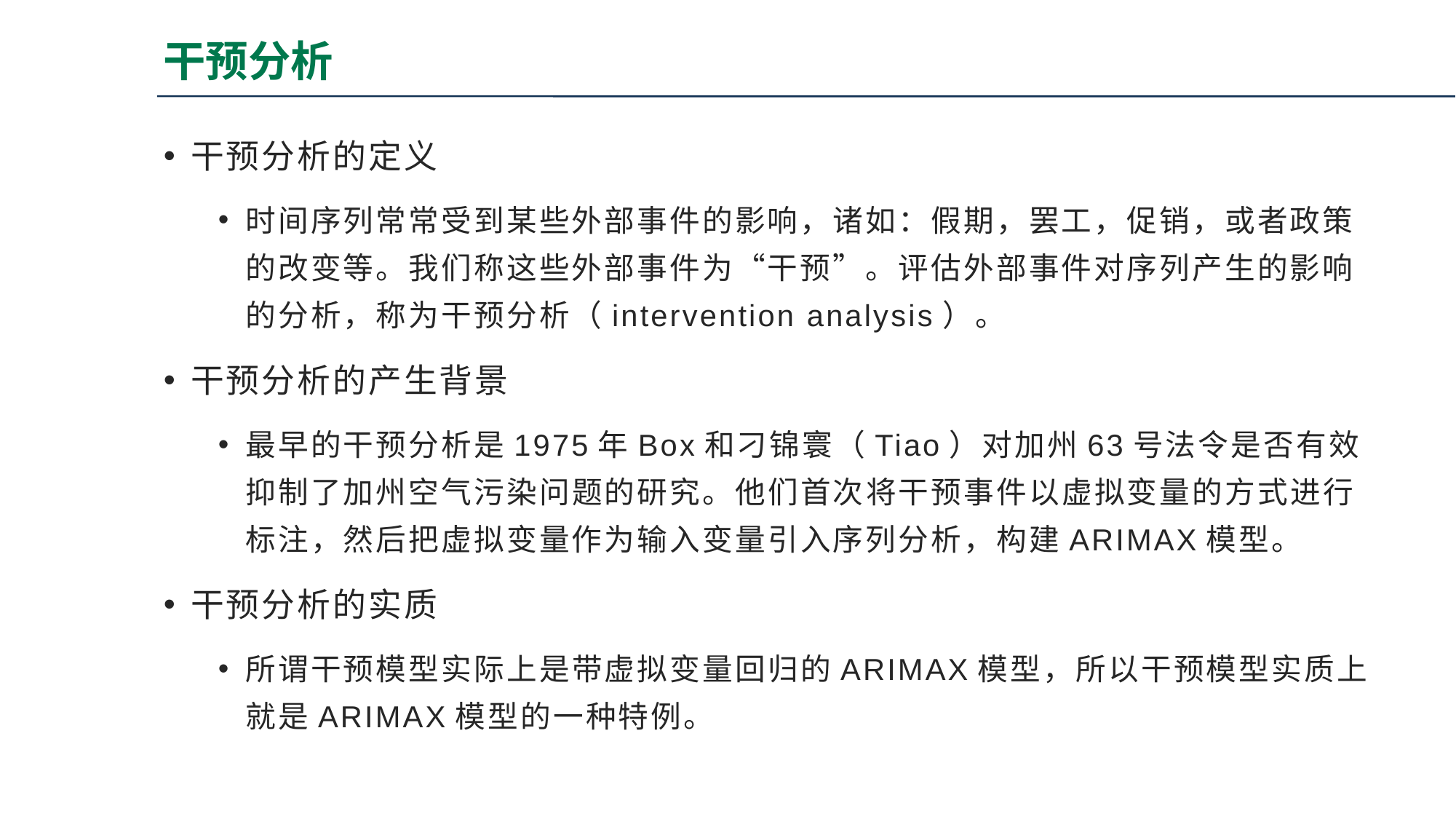

# 干预分析
干预分析的定义
时间序列常常受到某些外部事件的影响，诸如：假期，罢工，促销，或者政策的改变等。我们称这些外部事件为“干预”。评估外部事件对序列产生的影响的分析，称为干预分析（intervention analysis）。
干预分析的产生背景
最早的干预分析是1975年Box和刁锦寰（Tiao）对加州63号法令是否有效抑制了加州空气污染问题的研究。他们首次将干预事件以虚拟变量的方式进行标注，然后把虚拟变量作为输入变量引入序列分析，构建ARIMAX模型。
干预分析的实质
所谓干预模型实际上是带虚拟变量回归的ARIMAX模型，所以干预模型实质上就是ARIMAX模型的一种特例。